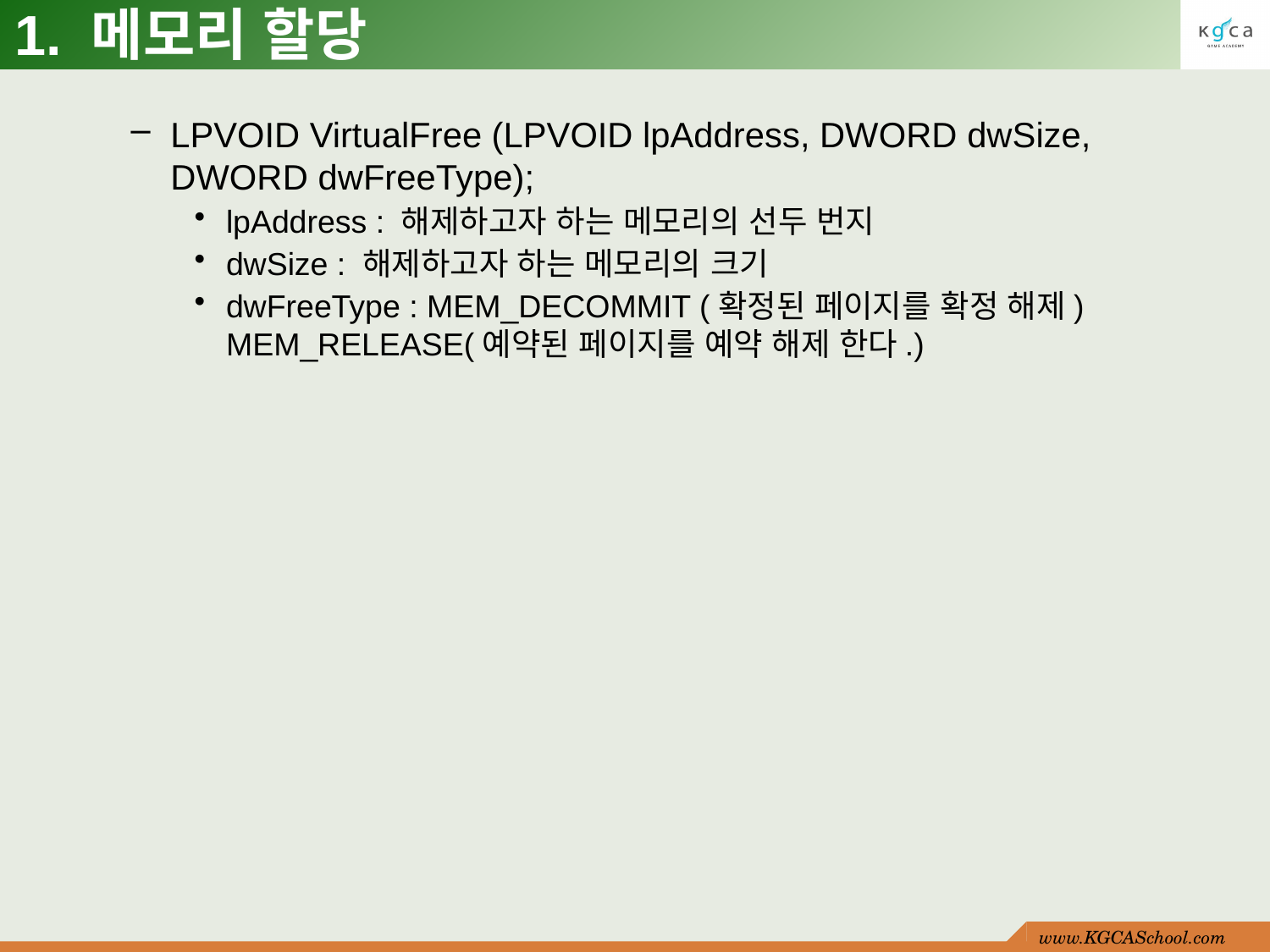

# 1. 메모리 할당
LPVOID VirtualFree (LPVOID lpAddress, DWORD dwSize, DWORD dwFreeType);
lpAddress : 해제하고자 하는 메모리의 선두 번지
dwSize : 해제하고자 하는 메모리의 크기
dwFreeType : MEM_DECOMMIT (확정된 페이지를 확정 해제) MEM_RELEASE(예약된 페이지를 예약 해제 한다.)